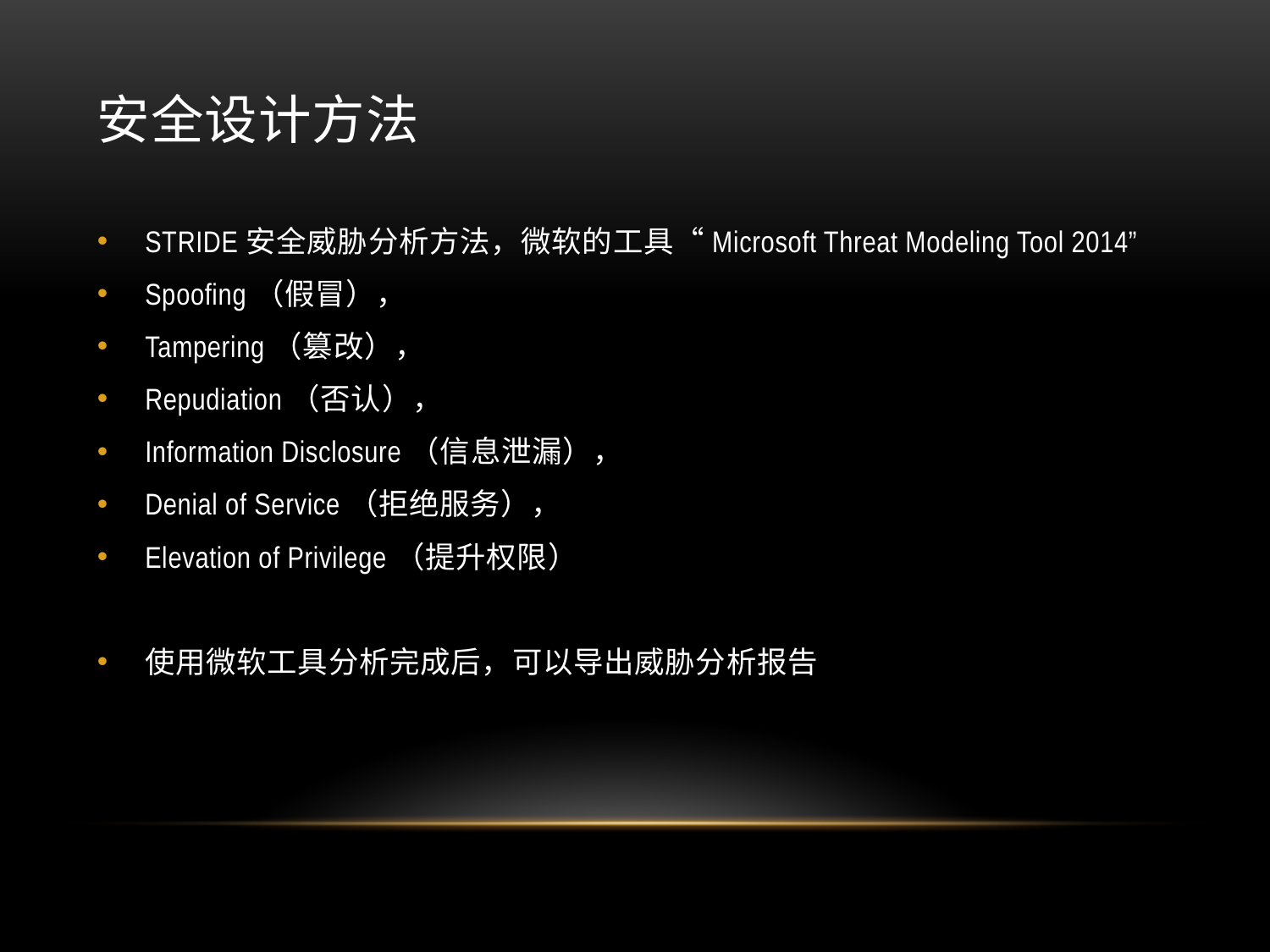

# 安全设计方法
STRIDE安全威胁分析方法，微软的工具“Microsoft Threat Modeling Tool 2014”
Spoofing（假冒），
Tampering（篡改），
Repudiation（否认），
Information Disclosure（信息泄漏），
Denial of Service（拒绝服务），
Elevation of Privilege（提升权限）

使用微软工具分析完成后，可以导出威胁分析报告